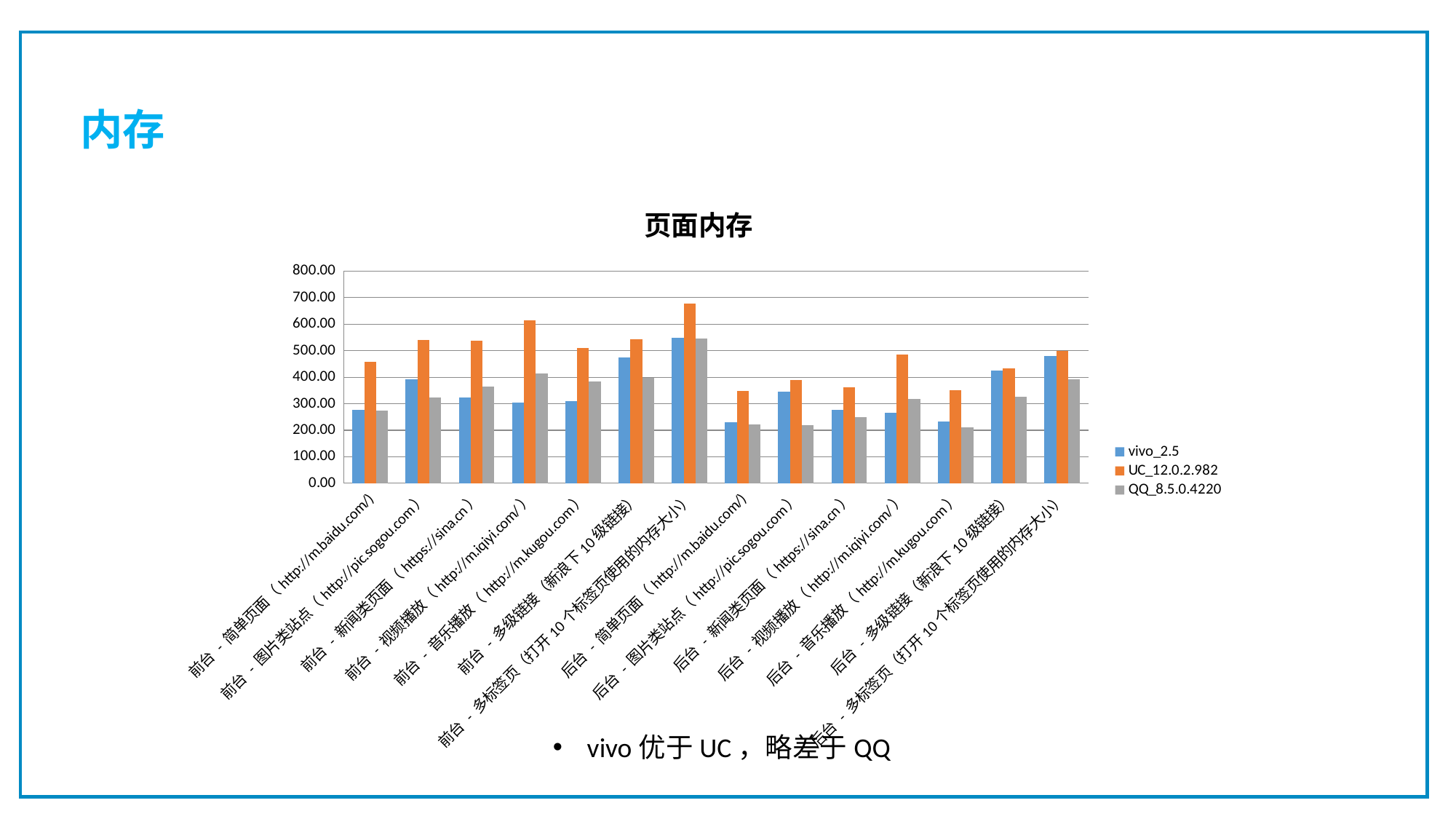

内存

### Chart: 页面内存

| Category | vivo_2.5 | UC_12.0.2.982 | QQ_8.5.0.4220 |
|---|---|---|---|
| 前台 - 简单页面（http://m.baidu.com/) | 275.795703125 | 458.728 | 273.956 |
| 前台 - 图片类站点（http://pic.sogou.com） | 391.321484375 | 539.24 | 322.534 |
| 前台 - 新闻类页面（https://sina.cn） | 322.7708984375 | 536.884 | 364.168 |
| 前台 - 视频播放（http://m.iqiyi.com/） | 303.338671875 | 615.188 | 413.536 |
| 前台 - 音乐播放（http://m.kugou.com） | 309.8736328125 | 510.062 | 384.292 |
| 前台 - 多级链接（新浪下10级链接） | 474.060546875 | 542.868 | 398.4 |
| 前台 - 多标签页（打开10个标签页使用的内存大小） | 547.7990234375 | 676.77 | 545.336 |
| 后台 - 简单页面（http://m.baidu.com/) | 230.86953125 | 347.206 | 220.758 |
| 后台 - 图片类站点（http://pic.sogou.com） | 345.4646484375 | 389.144 | 219.07 |
| 后台 - 新闻类页面（https://sina.cn） | 277.7689453125 | 362.936 | 250.428 |
| 后台 - 视频播放（http://m.iqiyi.com/） | 264.5712890625 | 484.426 | 317.106 |
| 后台 - 音乐播放（http://m.kugou.com） | 233.665625 | 350.252 | 210.868 |
| 后台 - 多级链接（新浪下10级链接） | 424.605078125 | 433.15 | 325.132 |
| 后台 - 多标签页（打开10个标签页使用的内存大小） | 479.7892578125 | 499.494 | 392.224 |
vivo优于UC，略差于QQ